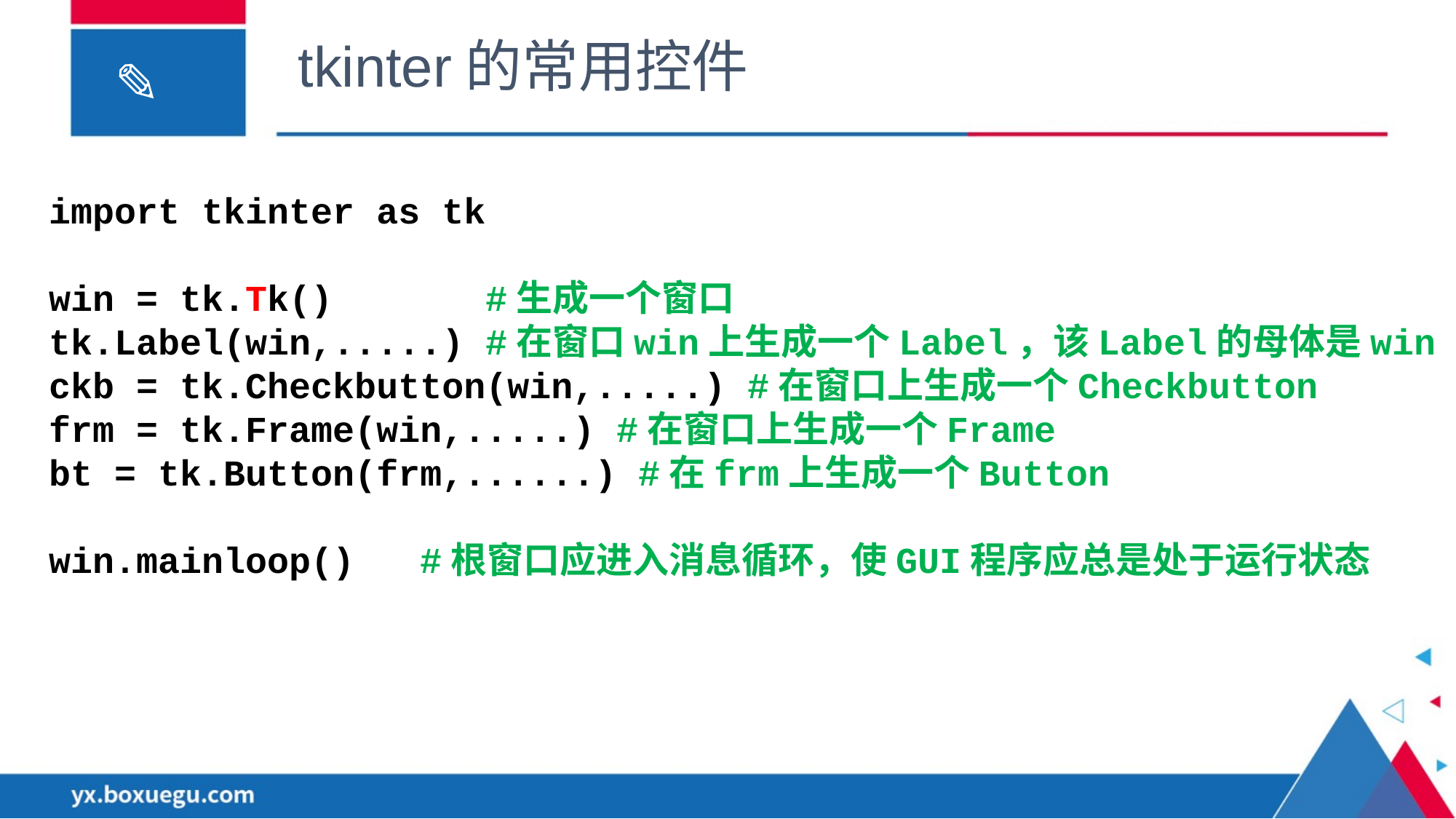

tkinter的常用控件
import tkinter as tk

win = tk.Tk()       #生成一个窗口
tk.Label(win,.....) #在窗口win上生成一个Label，该Label的母体是win
ckb = tk.Checkbutton(win,.....) #在窗口上生成一个Checkbutton
frm = tk.Frame(win,.....) #在窗口上生成一个Frame
bt = tk.Button(frm,......) #在frm上生成一个Button

win.mainloop()   #根窗口应进入消息循环，使GUI程序应总是处于运行状态